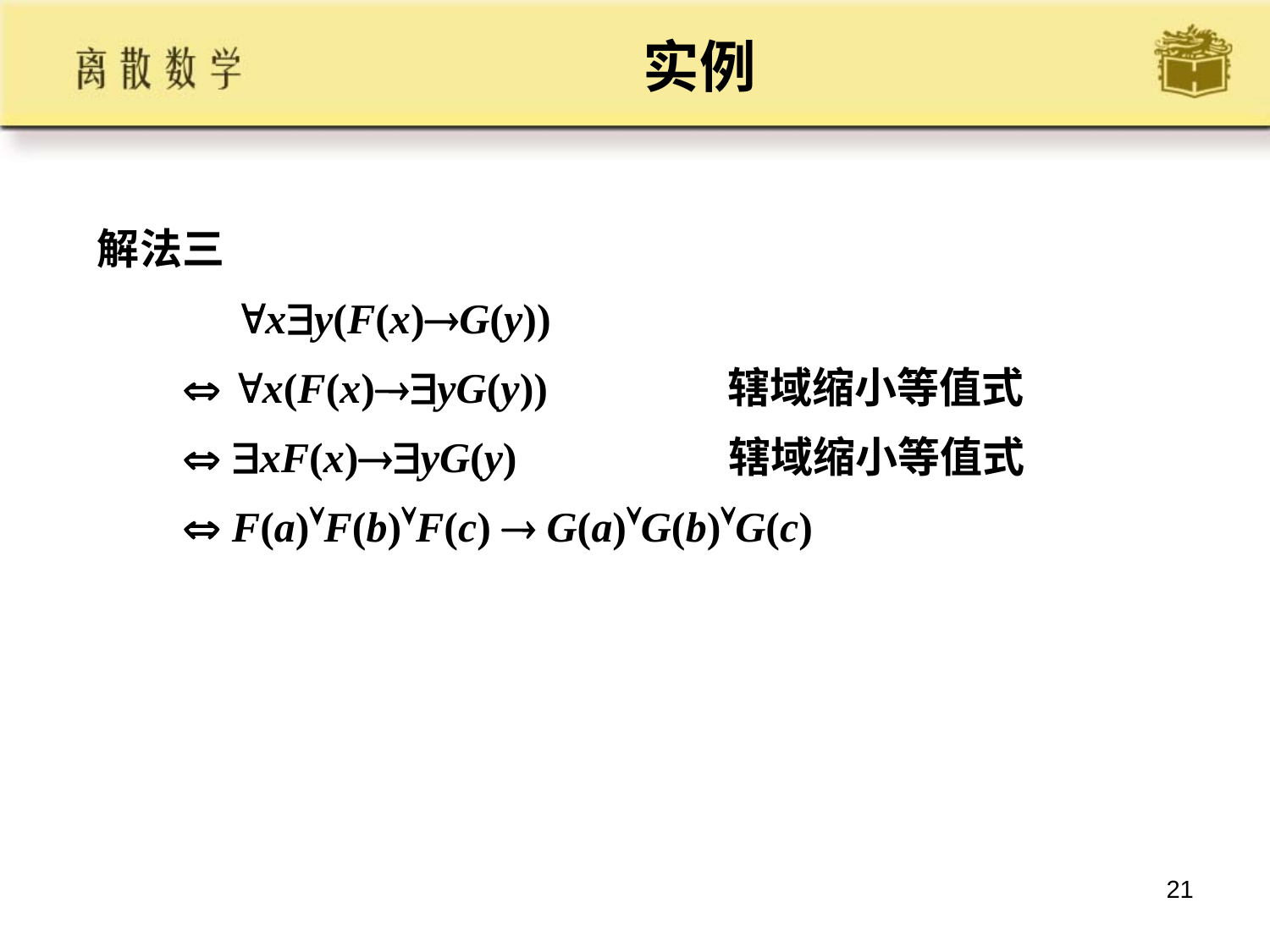

# 实例
解法三
             ∀x∃y(F(x)→G(y))
        ⇔ ∀x(F(x)→∃yG(y))                辖域缩小等值式
        ⇔ ∃xF(x)→∃yG(y)                   辖域缩小等值式
        ⇔ F(a)∨F(b)∨F(c) → G(a)∨G(b)∨G(c)

21